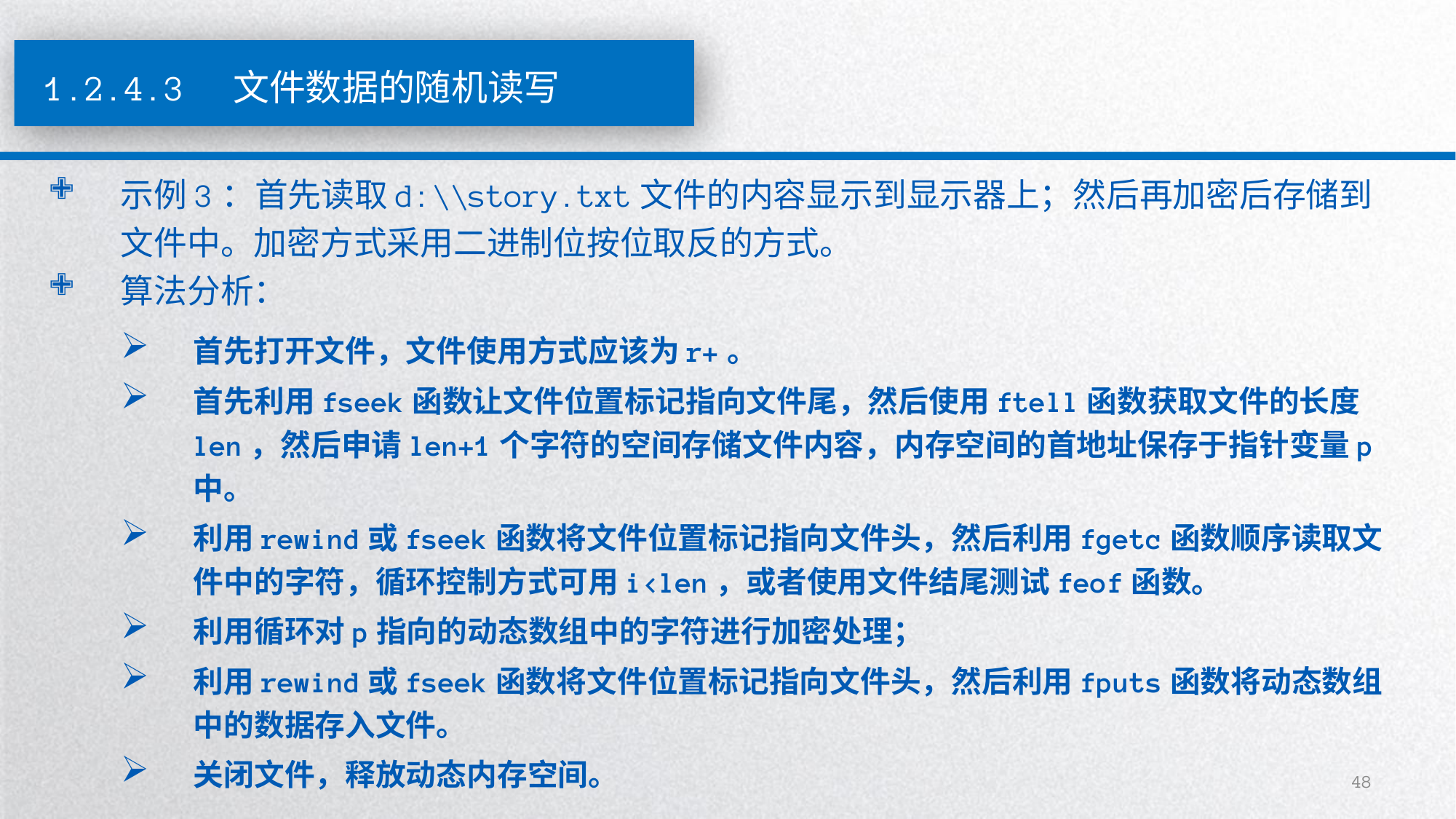

1.2.4.3  文件数据的随机读写
示例3：首先读取d:\\story.txt文件的内容显示到显示器上；然后再加密后存储到文件中。加密方式采用二进制位按位取反的方式。
算法分析：
首先打开文件，文件使用方式应该为r+。
首先利用fseek函数让文件位置标记指向文件尾，然后使用ftell函数获取文件的长度len，然后申请len+1个字符的空间存储文件内容，内存空间的首地址保存于指针变量p中。
利用rewind或fseek函数将文件位置标记指向文件头，然后利用fgetc函数顺序读取文件中的字符，循环控制方式可用i<len，或者使用文件结尾测试feof函数。
利用循环对p指向的动态数组中的字符进行加密处理；
利用rewind或fseek函数将文件位置标记指向文件头，然后利用fputs函数将动态数组中的数据存入文件。
关闭文件，释放动态内存空间。
48